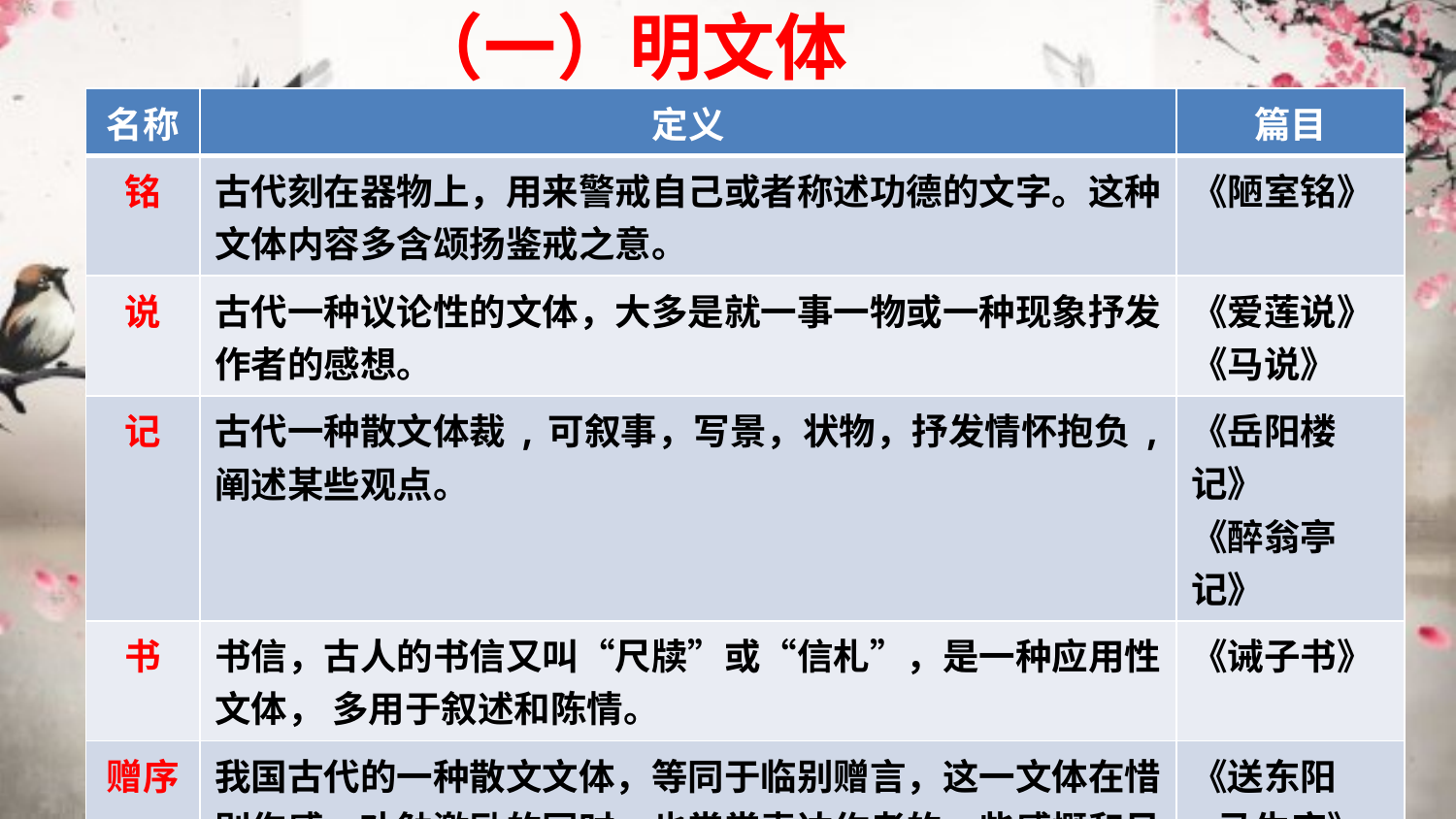

（一）明文体
| 名称 | 定义 | 篇目 |
| --- | --- | --- |
| 铭 | 古代刻在器物上，用来警戒自己或者称述功德的文字。这种文体内容多含颂扬鉴戒之意。 | 《陋室铭》 |
| 说 | 古代一种议论性的文体，大多是就一事一物或一种现象抒发作者的感想。 | 《爱莲说》 《马说》 |
| 记 | 古代一种散文体裁,可叙事，写景，状物，抒发情怀抱负,阐述某些观点。 | 《岳阳楼记》 《醉翁亭记》 |
| 书 | 书信，古人的书信又叫“尺牍”或“信札”，是一种应用性文体， 多用于叙述和陈情。 | 《诫子书》 |
| 赠序 | 我国古代的一种散文文体，等同于临别赠言，这一文体在惜别伤感、劝勉激励的同时，也常常表达作者的一些感慨和见解。在行文风格上，往往集叙事、说理、抒情于一体，具有很强的表现力。 | 《送东阳 马生序》 |
| 表 | 古代向帝王陈情言事的一种文体。 | 《出师表》 |